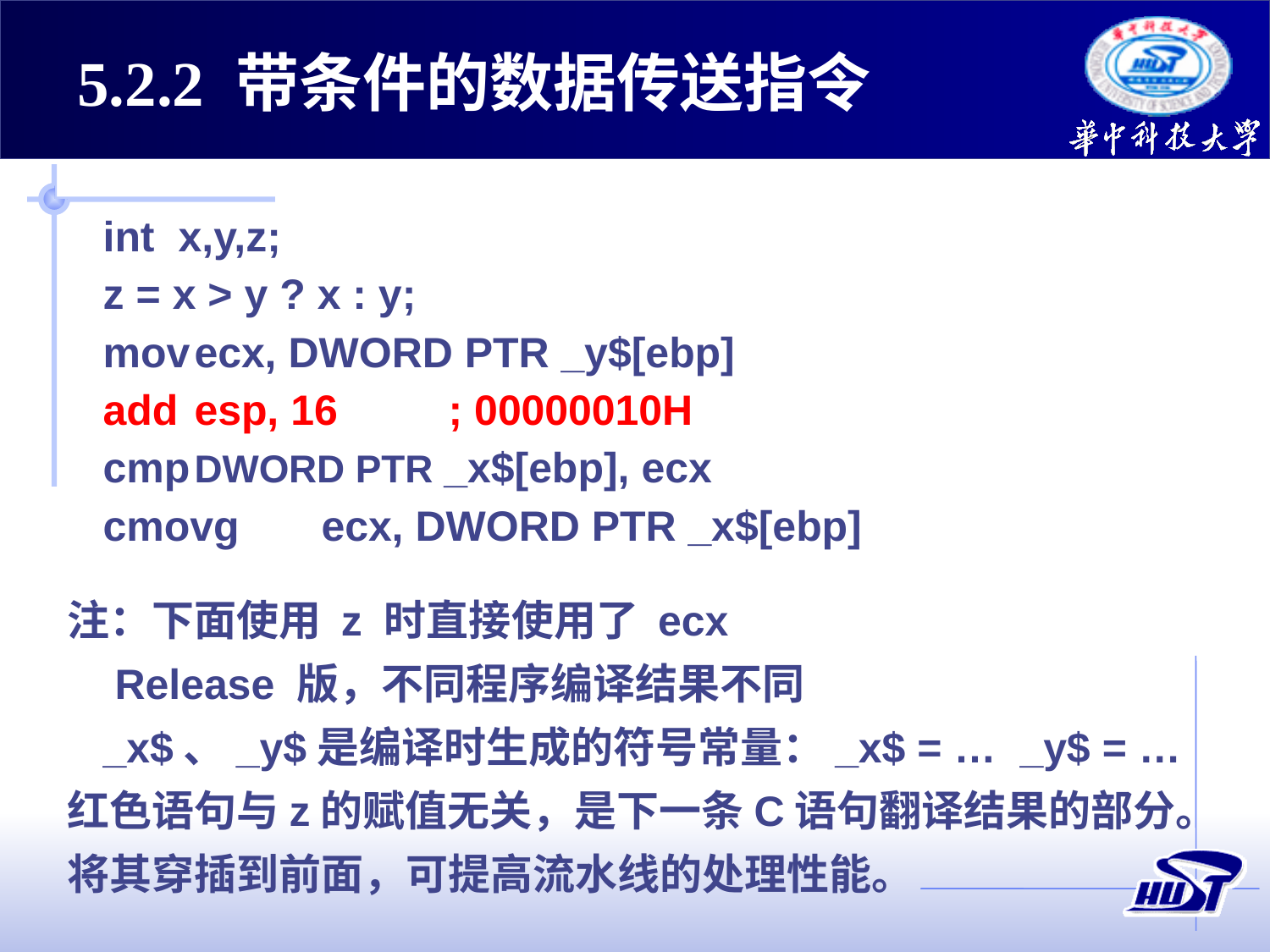

5.2.2 带条件的数据传送指令
   int  x,y,z;
   z = x > y ? x : y;
   mov	ecx, DWORD PTR _y$[ebp]
   add	esp, 16	; 00000010H
   cmp	DWORD PTR _x$[ebp], ecx
   cmovg	ecx, DWORD PTR _x$[ebp]
注：下面使用 z 时直接使用了 ecx
    Release 版，不同程序编译结果不同
   _x$、_y$是编译时生成的符号常量：_x$ = …  _y$ = …
红色语句与z的赋值无关，是下一条C语句翻译结果的部分。将其穿插到前面，可提高流水线的处理性能。